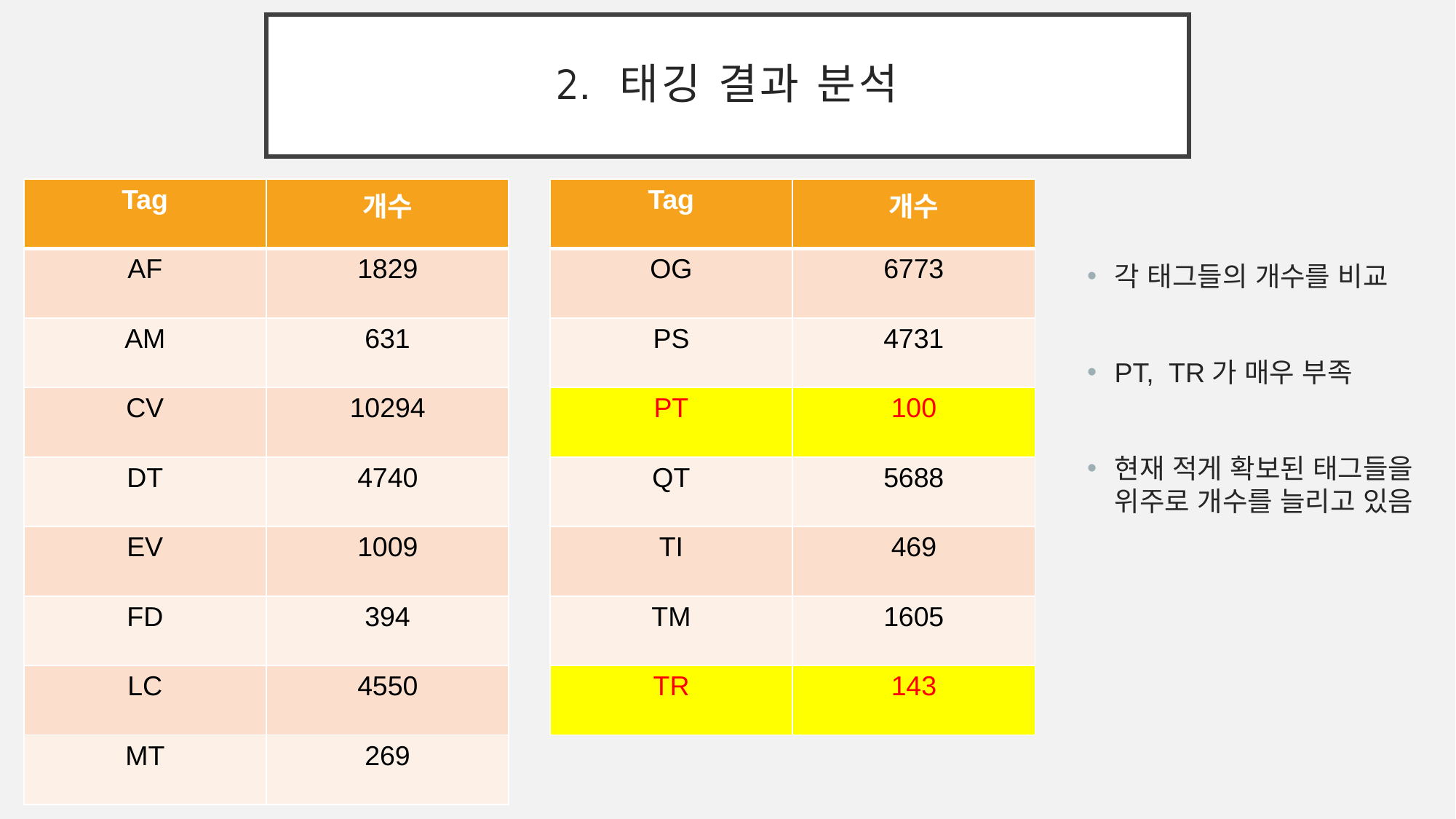

# 2. 태깅 결과 분석
| Tag | 개수 |
| --- | --- |
| OG | 6773 |
| PS | 4731 |
| PT | 100 |
| QT | 5688 |
| TI | 469 |
| TM | 1605 |
| TR | 143 |
| Tag | 개수 |
| --- | --- |
| AF | 1829 |
| AM | 631 |
| CV | 10294 |
| DT | 4740 |
| EV | 1009 |
| FD | 394 |
| LC | 4550 |
| MT | 269 |
각 태그들의 개수를 비교

PT,  TR가 매우 부족

현재 적게 확보된 태그들을 위주로 개수를 늘리고 있음